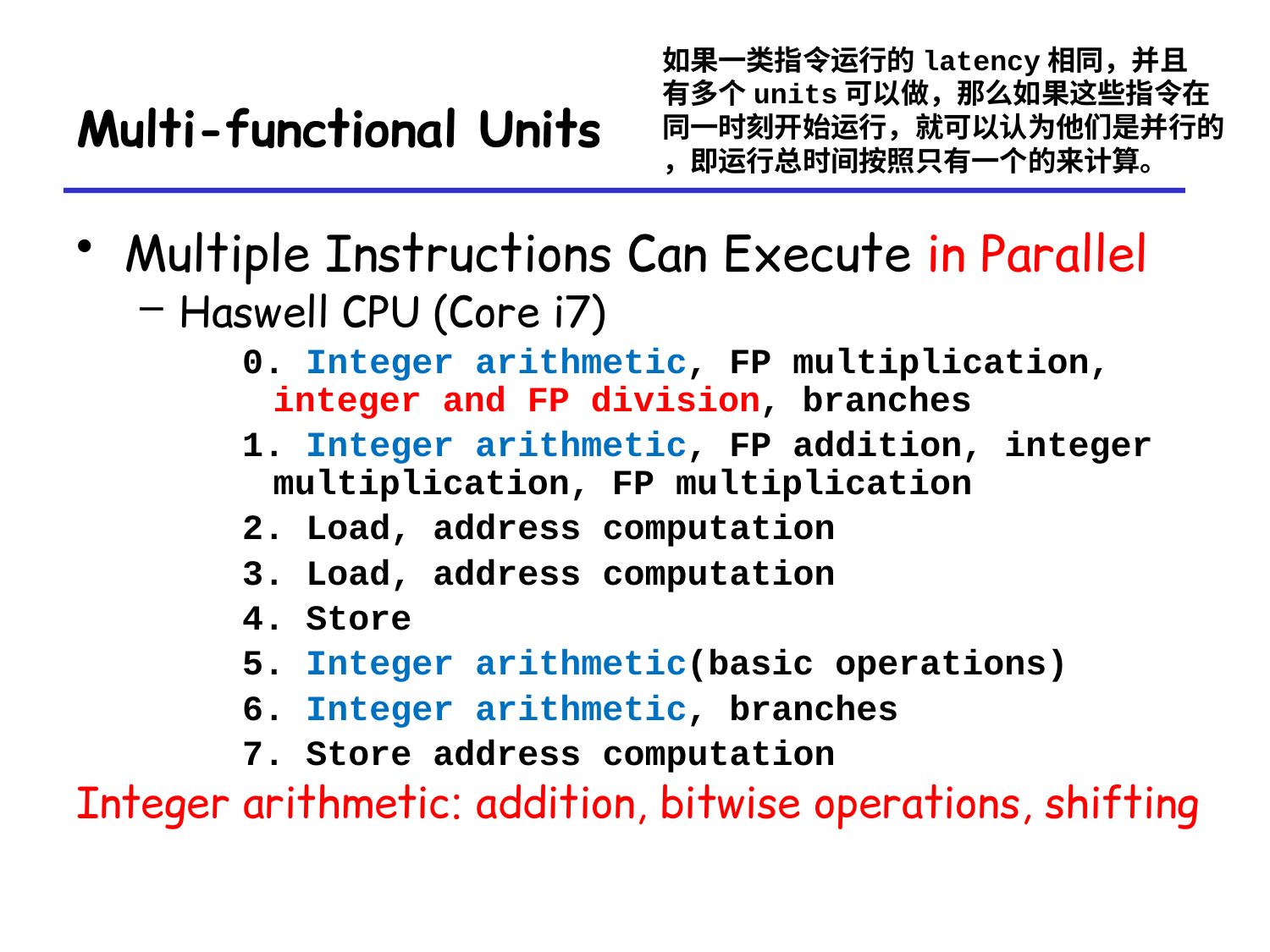

如果一类指令运行的latency相同，并且
有多个units可以做，那么如果这些指令在
同一时刻开始运行，就可以认为他们是并行的
，即运行总时间按照只有一个的来计算。
# Multi-functional Units
Multiple Instructions Can Execute in Parallel
Haswell CPU (Core i7)
0. Integer arithmetic, FP multiplication, integer and FP division, branches
1. Integer arithmetic, FP addition, integer multiplication, FP multiplication
2. Load, address computation
3. Load, address computation
4. Store
5. Integer arithmetic(basic operations)
6. Integer arithmetic, branches
7. Store address computation
Integer arithmetic: addition, bitwise operations, shifting

6